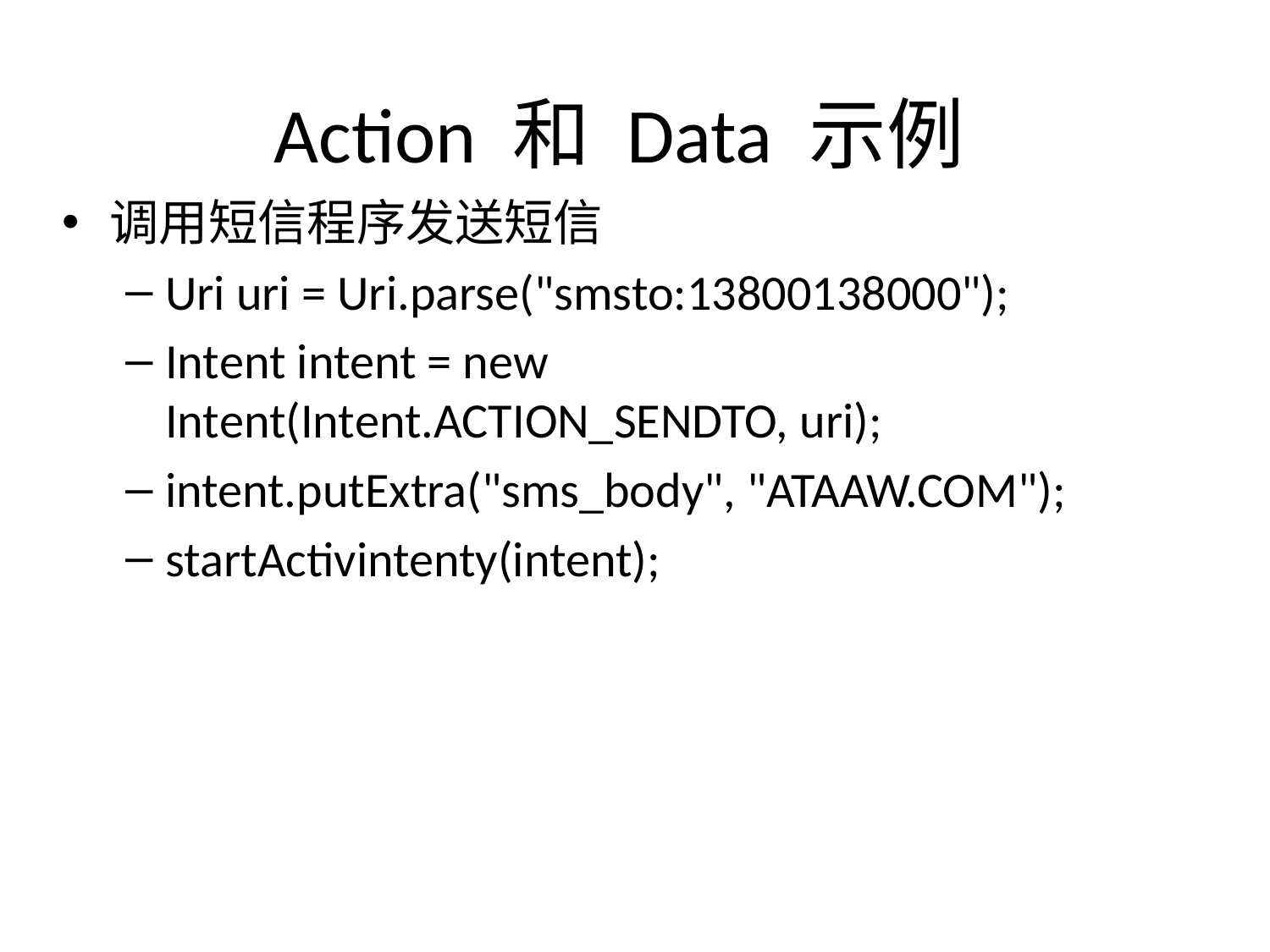

# Action 和 Data 示例
调用短信程序发送短信
Uri uri = Uri.parse("smsto:13800138000");
Intent intent = new Intent(Intent.ACTION_SENDTO, uri);
intent.putExtra("sms_body", "ATAAW.COM");
startActivintenty(intent);